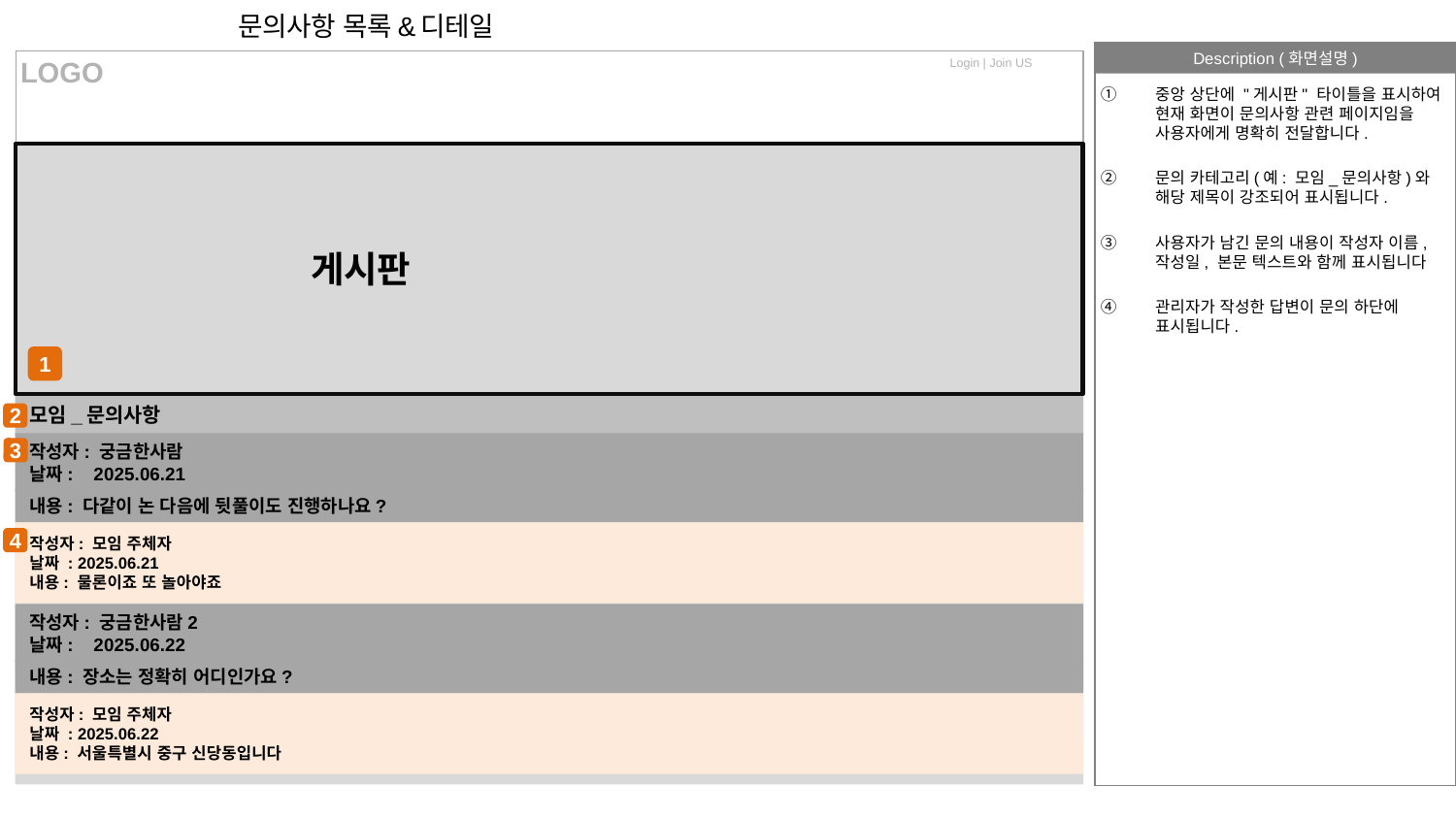

3.1
# 문의사항 목록&디테일
LOGO
Login | Join US

중앙 상단에 "게시판" 타이틀을 표시하여 현재 화면이 문의사항 관련 페이지임을 사용자에게 명확히 전달합니다.

문의 카테고리(예: 모임_문의사항)와 해당 제목이 강조되어 표시됩니다.

사용자가 남긴 문의 내용이 작성자 이름, 작성일, 본문 텍스트와 함께 표시됩니다

관리자가 작성한 답변이 문의 하단에 표시됩니다.

게시판
`
1
모임_문의사항
2
작성자: 궁금한사람
날짜:    2025.06.21
3
내용: 다같이 논 다음에 뒷풀이도 진행하나요?
작성자: 모임 주체자
날짜 : 2025.06.21
내용: 물론이죠 또 놀아야죠
4

작성자: 궁금한사람2
날짜:    2025.06.22
내용: 장소는 정확히 어디인가요?
작성자: 모임 주체자
날짜 : 2025.06.22
내용: 서울특별시 중구 신당동입니다